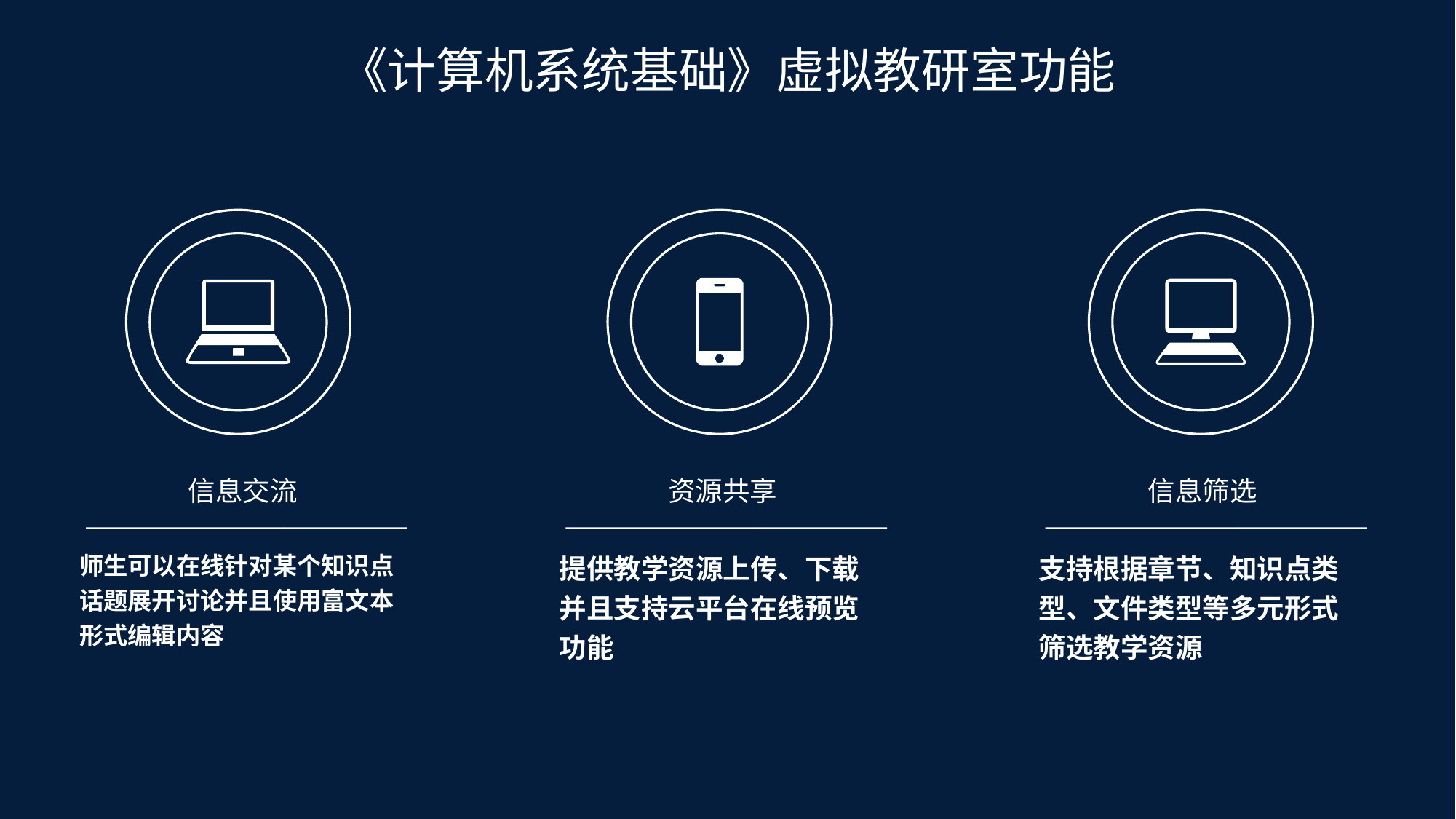

《计算机系统基础》虚拟教研室功能

信息交流
资源共享
信息筛选

师生可以在线针对某个知识点话题展开讨论并且使用富文本形式编辑内容
提供教学资源上传、下载并且支持云平台在线预览功能
支持根据章节、知识点类型、文件类型等多元形式筛选教学资源